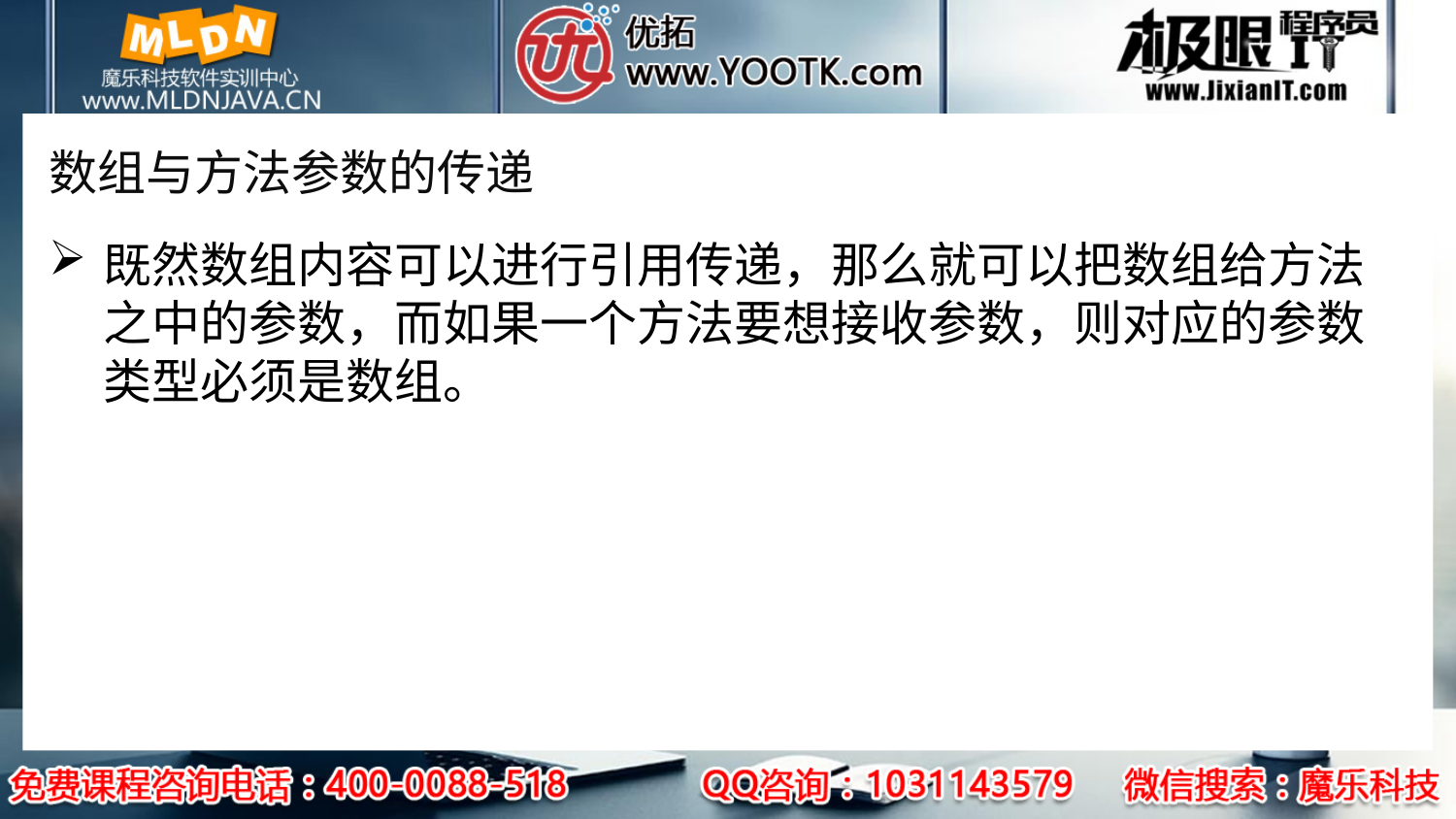

# 数组与方法参数的传递
既然数组内容可以进行引用传递，那么就可以把数组给方法之中的参数，而如果一个方法要想接收参数，则对应的参数类型必须是数组。